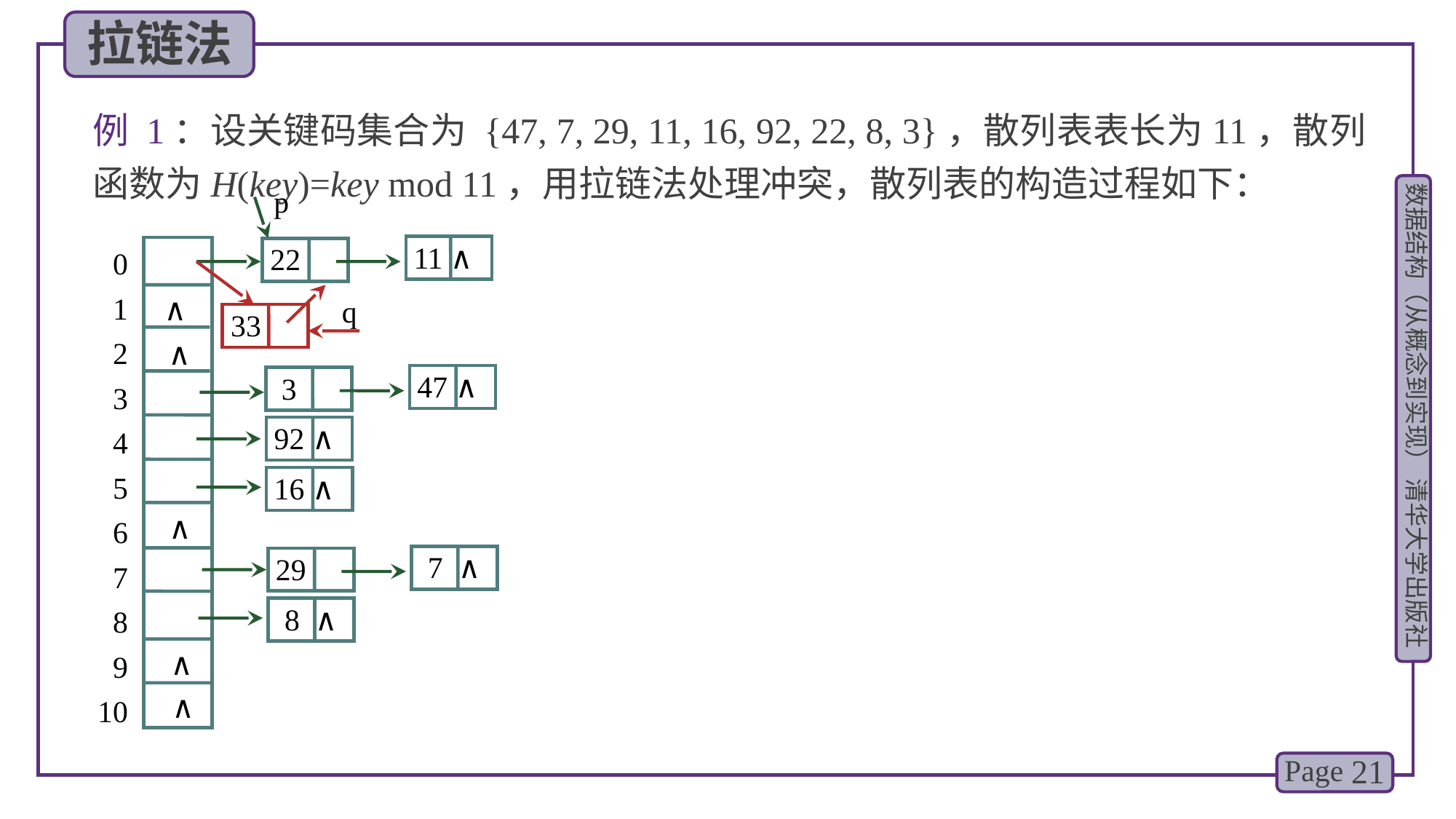

拉链法

例 1：设关键码集合为 {47, 7, 29, 11, 16, 92, 22, 8, 3}，散列表表长为11，散列函数为H(key)=key mod 11，用拉链法处理冲突，散列表的构造过程如下：
 p

 0
 1
 2
 3
 4
 5
 6
 7
 8
 9
10

 11 ∧

 22

∧
∧
∧
∧
∧
 q
33

 47 ∧

  3

 92 ∧

 16 ∧

 7  ∧

 29

 8  ∧